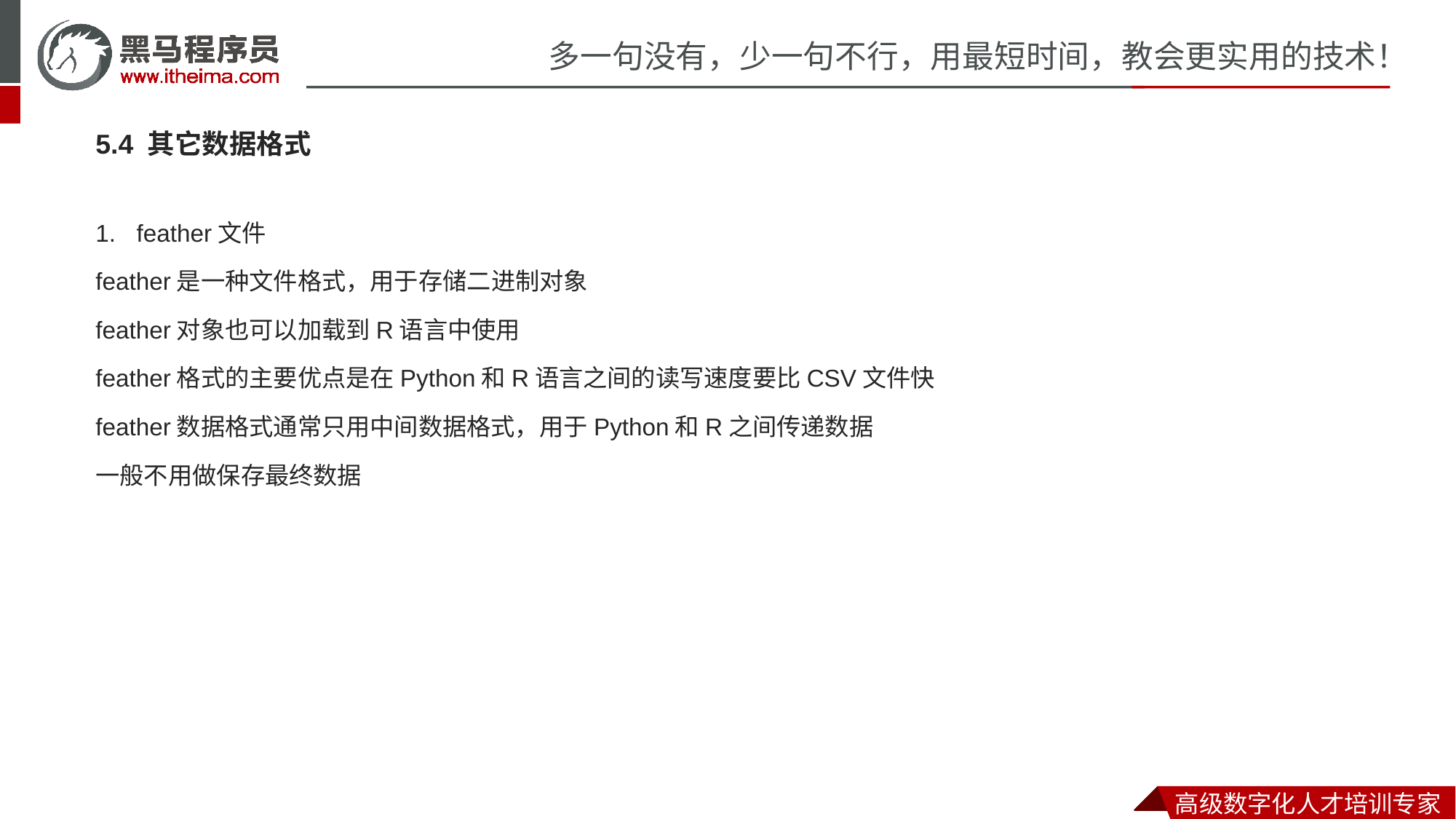

5.4 其它数据格式
feather文件
feather是一种文件格式，用于存储二进制对象
feather对象也可以加载到R语言中使用
feather格式的主要优点是在Python和R语言之间的读写速度要比CSV文件快
feather数据格式通常只用中间数据格式，用于Python和R之间传递数据
一般不用做保存最终数据